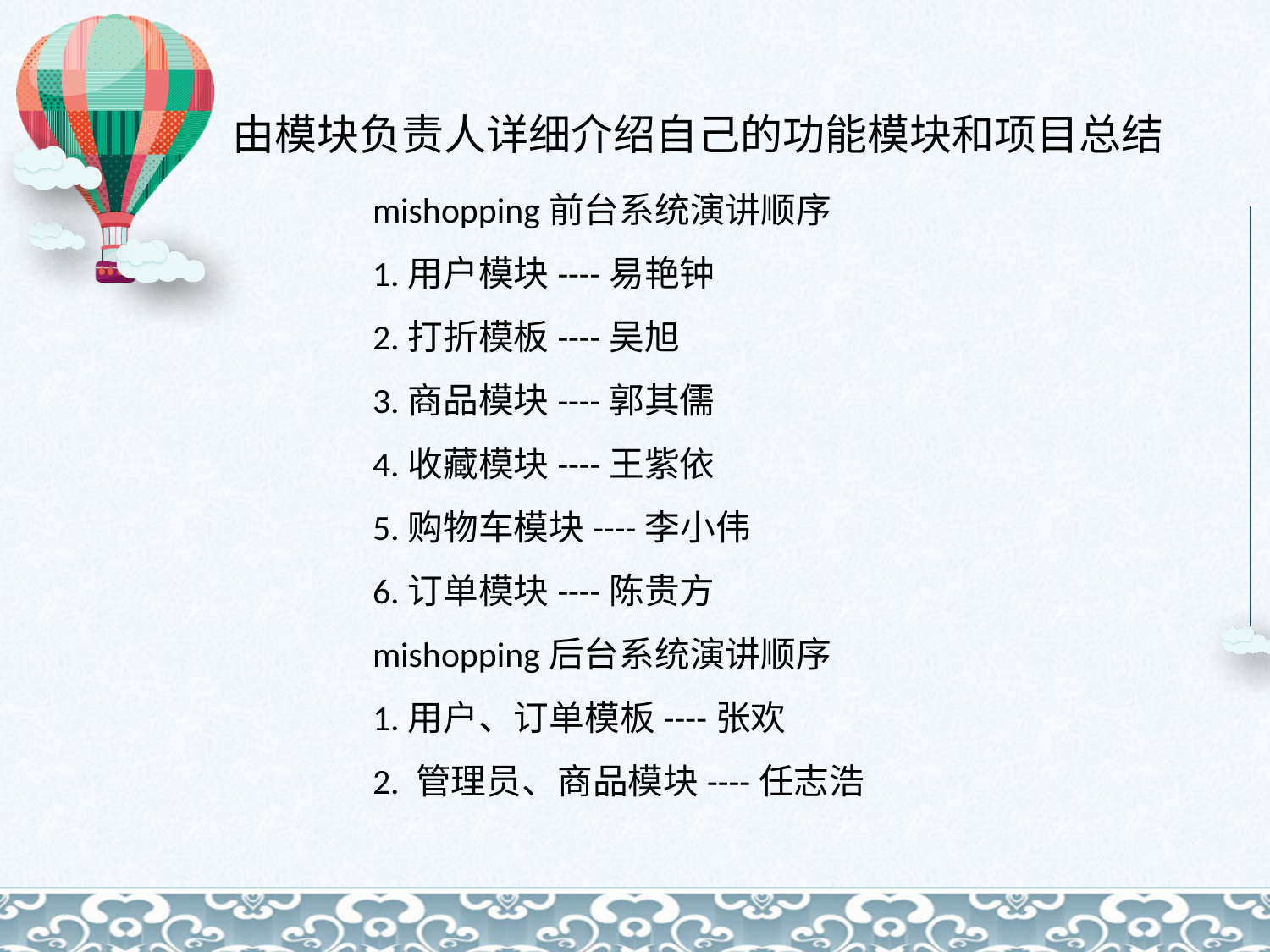

由模块负责人详细介绍自己的功能模块和项目总结
mishopping前台系统演讲顺序
1.用户模块----易艳钟
2.打折模板----吴旭
3.商品模块----郭其儒
4.收藏模块----王紫依
5.购物车模块----李小伟
6.订单模块----陈贵方
mishopping后台系统演讲顺序
1.用户、订单模板----张欢
2. 管理员、商品模块----任志浩